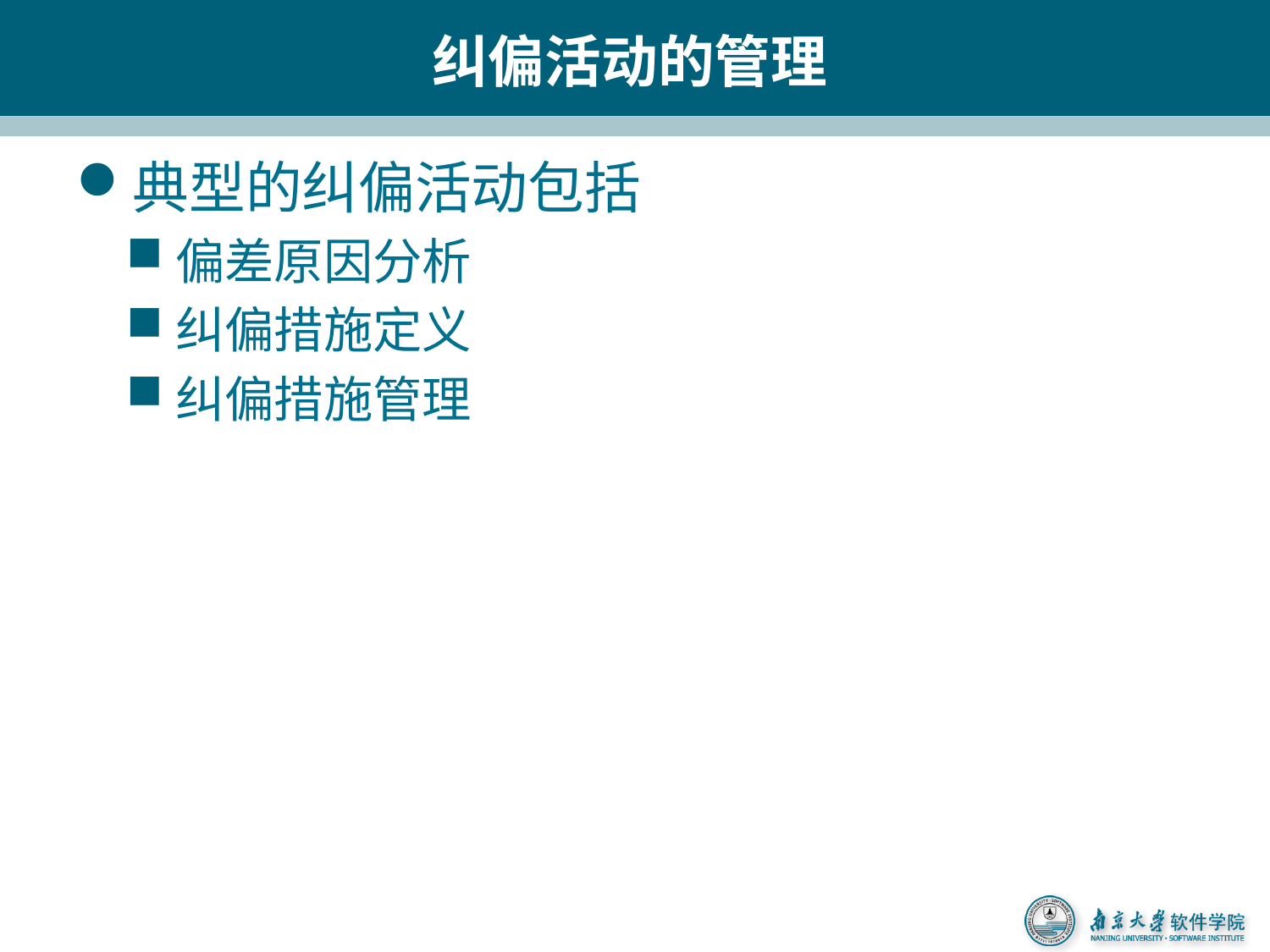

# 纠偏活动的管理
典型的纠偏活动包括
偏差原因分析
纠偏措施定义
纠偏措施管理